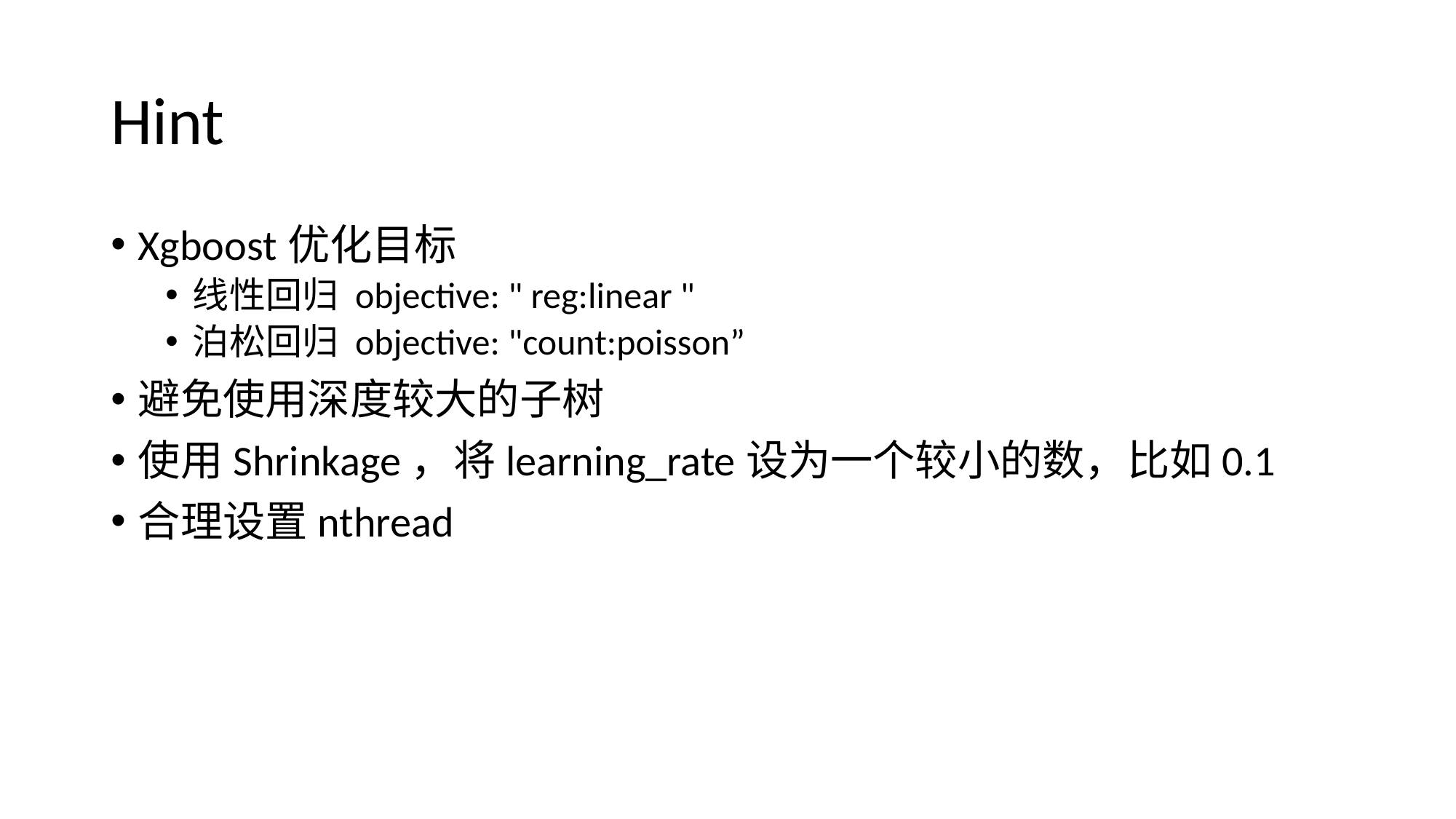

# Hint
Xgboost优化目标
线性回归 objective: " reg:linear "
泊松回归 objective: "count:poisson”
避免使用深度较大的子树
使用Shrinkage，将learning_rate设为一个较小的数，比如0.1
合理设置nthread